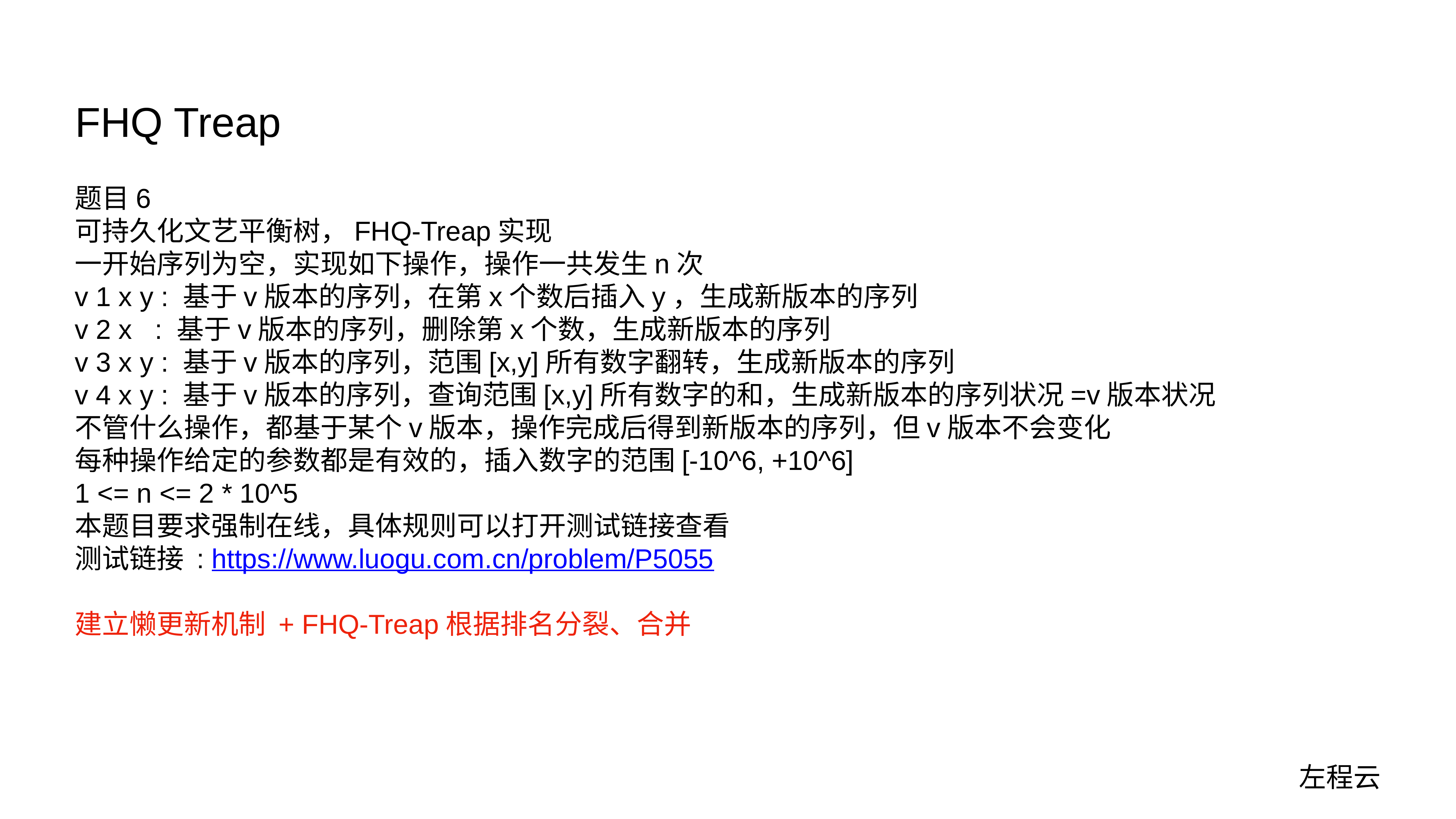

# FHQ Treap
题目6
可持久化文艺平衡树，FHQ-Treap实现
一开始序列为空，实现如下操作，操作一共发生n次
v 1 x y : 基于v版本的序列，在第x个数后插入y，生成新版本的序列
v 2 x   : 基于v版本的序列，删除第x个数，生成新版本的序列
v 3 x y : 基于v版本的序列，范围[x,y]所有数字翻转，生成新版本的序列
v 4 x y : 基于v版本的序列，查询范围[x,y]所有数字的和，生成新版本的序列状况=v版本状况
不管什么操作，都基于某个v版本，操作完成后得到新版本的序列，但v版本不会变化
每种操作给定的参数都是有效的，插入数字的范围[-10^6, +10^6]
1 <= n <= 2 * 10^5
本题目要求强制在线，具体规则可以打开测试链接查看
测试链接 : https://www.luogu.com.cn/problem/P5055

建立懒更新机制 + FHQ-Treap根据排名分裂、合并
左程云